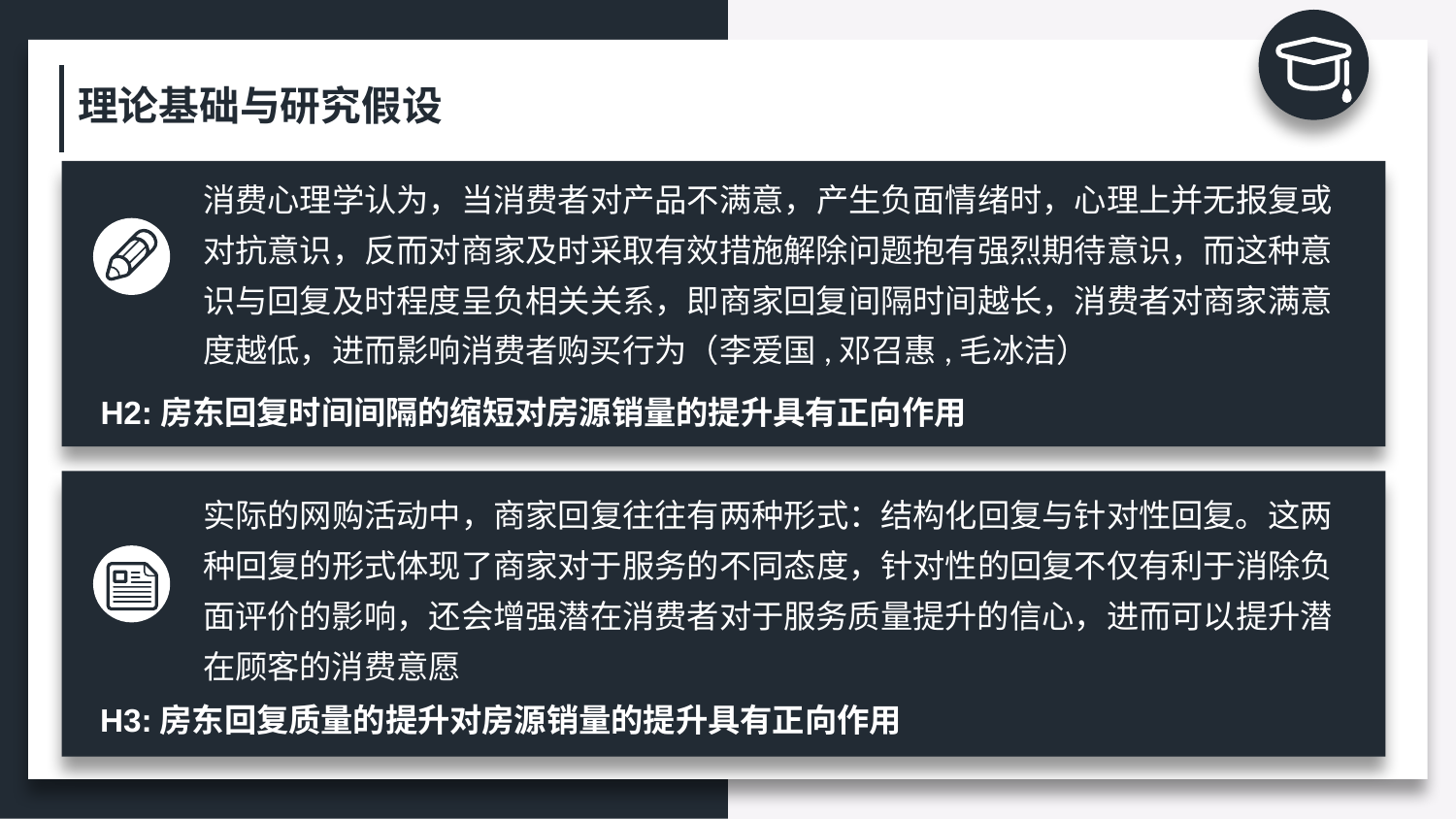

理论基础与研究假设

消费心理学认为，当消费者对产品不满意，产生负面情绪时，心理上并无报复或对抗意识，反而对商家及时采取有效措施解除问题抱有强烈期待意识，而这种意识与回复及时程度呈负相关关系，即商家回复间隔时间越长，消费者对商家满意度越低，进而影响消费者购买行为（李爱国,邓召惠,毛冰洁）

H2:房东回复时间间隔的缩短对房源销量的提升具有正向作用

实际的网购活动中，商家回复往往有两种形式：结构化回复与针对性回复。这两种回复的形式体现了商家对于服务的不同态度，针对性的回复不仅有利于消除负面评价的影响，还会增强潜在消费者对于服务质量提升的信心，进而可以提升潜在顾客的消费意愿

H3:房东回复质量的提升对房源销量的提升具有正向作用